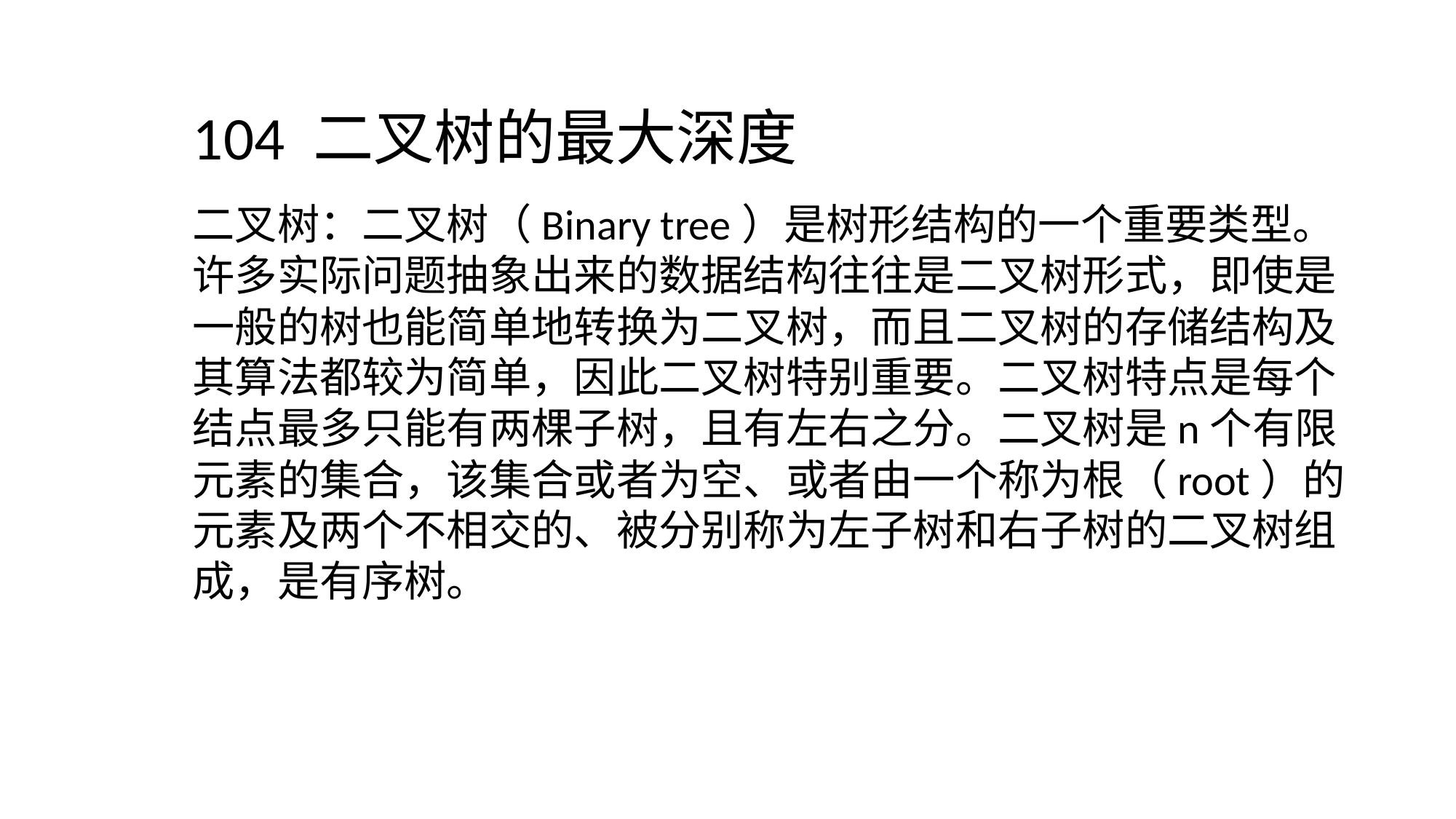

# 104 二叉树的最大深度
二叉树：二叉树（Binary tree）是树形结构的一个重要类型。许多实际问题抽象出来的数据结构往往是二叉树形式，即使是一般的树也能简单地转换为二叉树，而且二叉树的存储结构及其算法都较为简单，因此二叉树特别重要。二叉树特点是每个结点最多只能有两棵子树，且有左右之分。二叉树是n个有限元素的集合，该集合或者为空、或者由一个称为根（root）的元素及两个不相交的、被分别称为左子树和右子树的二叉树组成，是有序树。